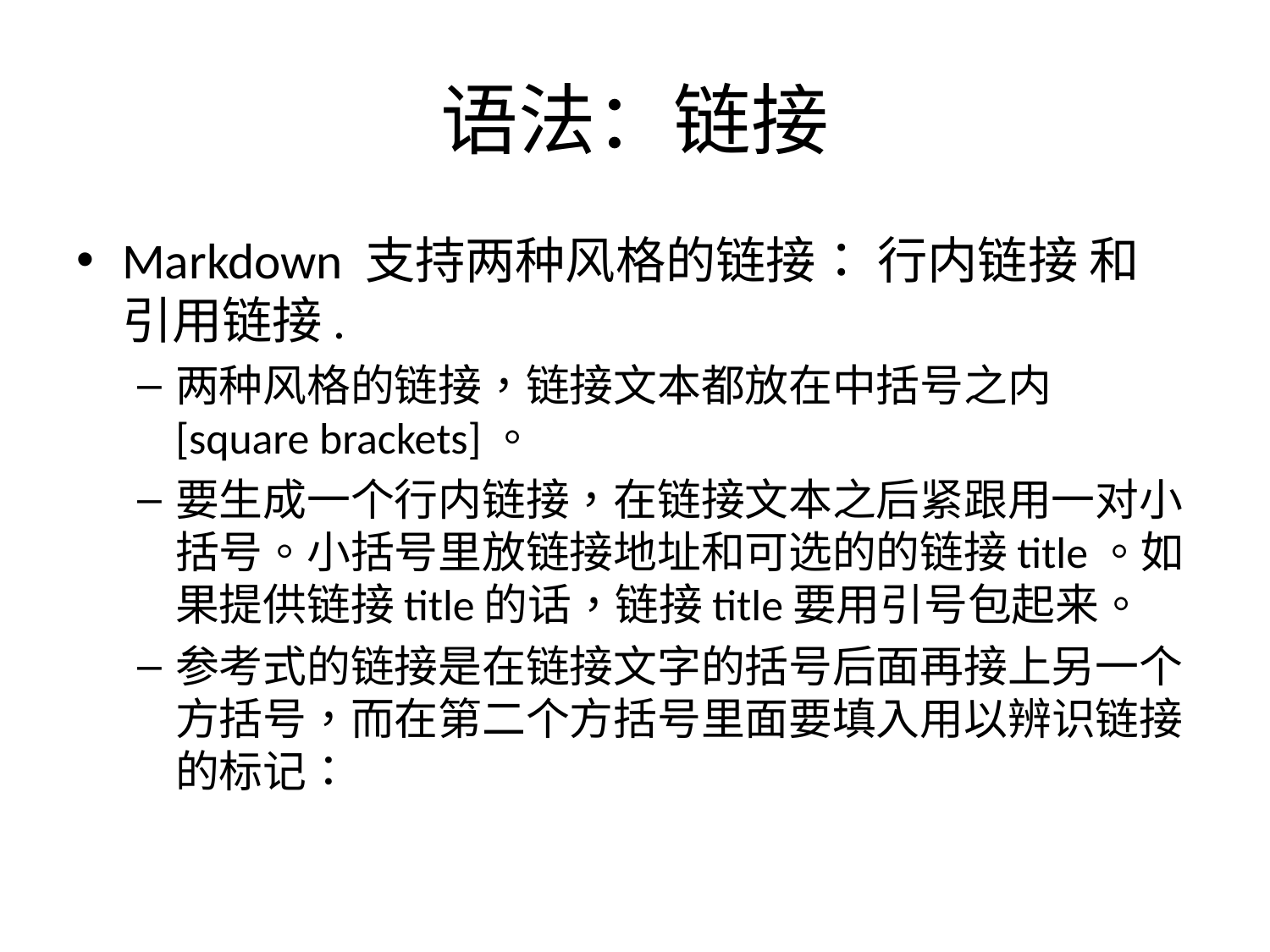

# 语法：链接
Markdown 支持两种风格的链接： 行内链接 和 引用链接.
两种风格的链接，链接文本都放在中括号之内[square brackets]。
要生成一个行内链接，在链接文本之后紧跟用一对小括号。小括号里放链接地址和可选的的链接title。如果提供链接title的话，链接title要用引号包起来。
参考式的链接是在链接文字的括号后面再接上另一个方括号，而在第二个方括号里面要填入用以辨识链接的标记：